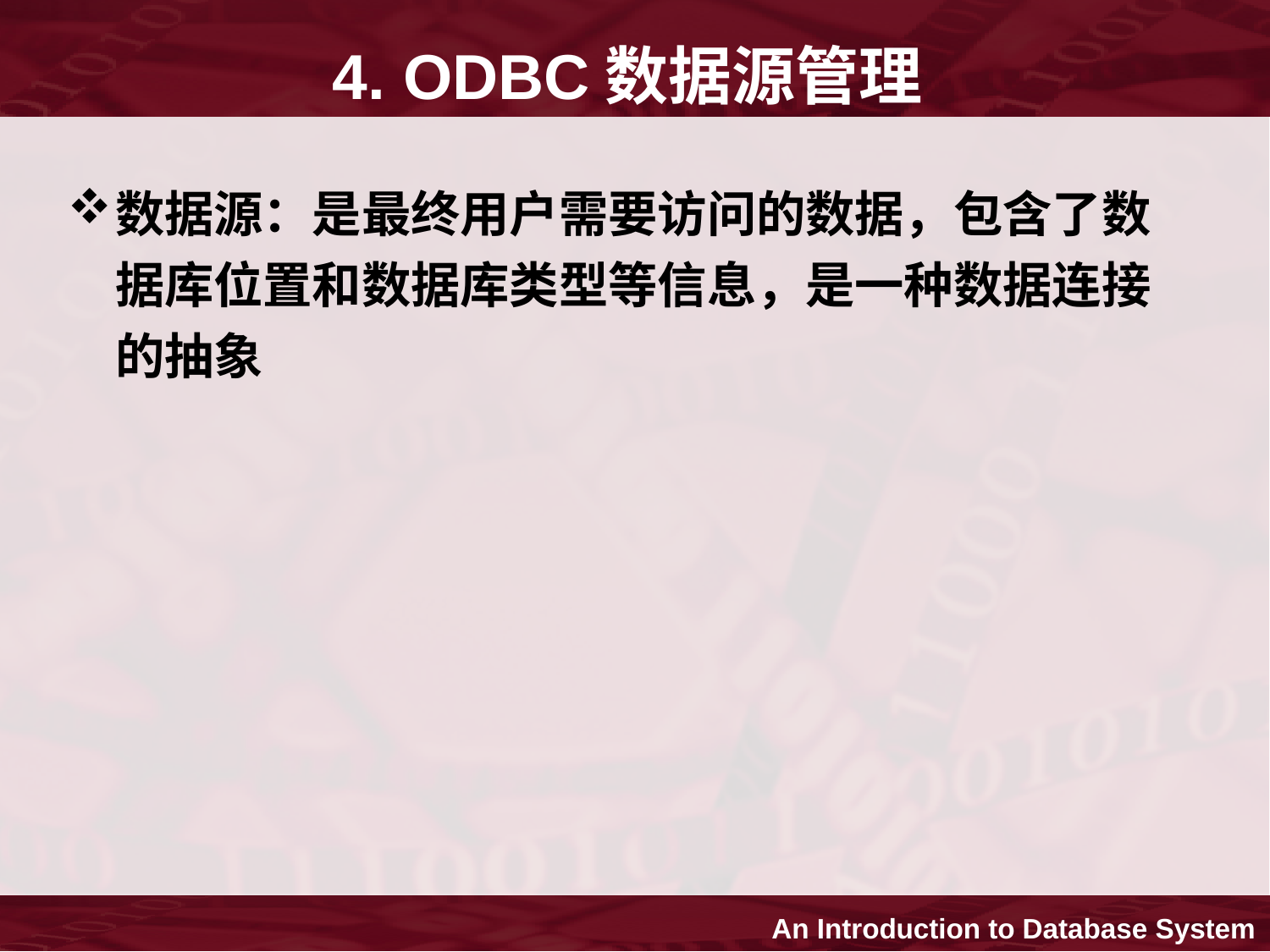

# 4. ODBC数据源管理
数据源：是最终用户需要访问的数据，包含了数据库位置和数据库类型等信息，是一种数据连接的抽象